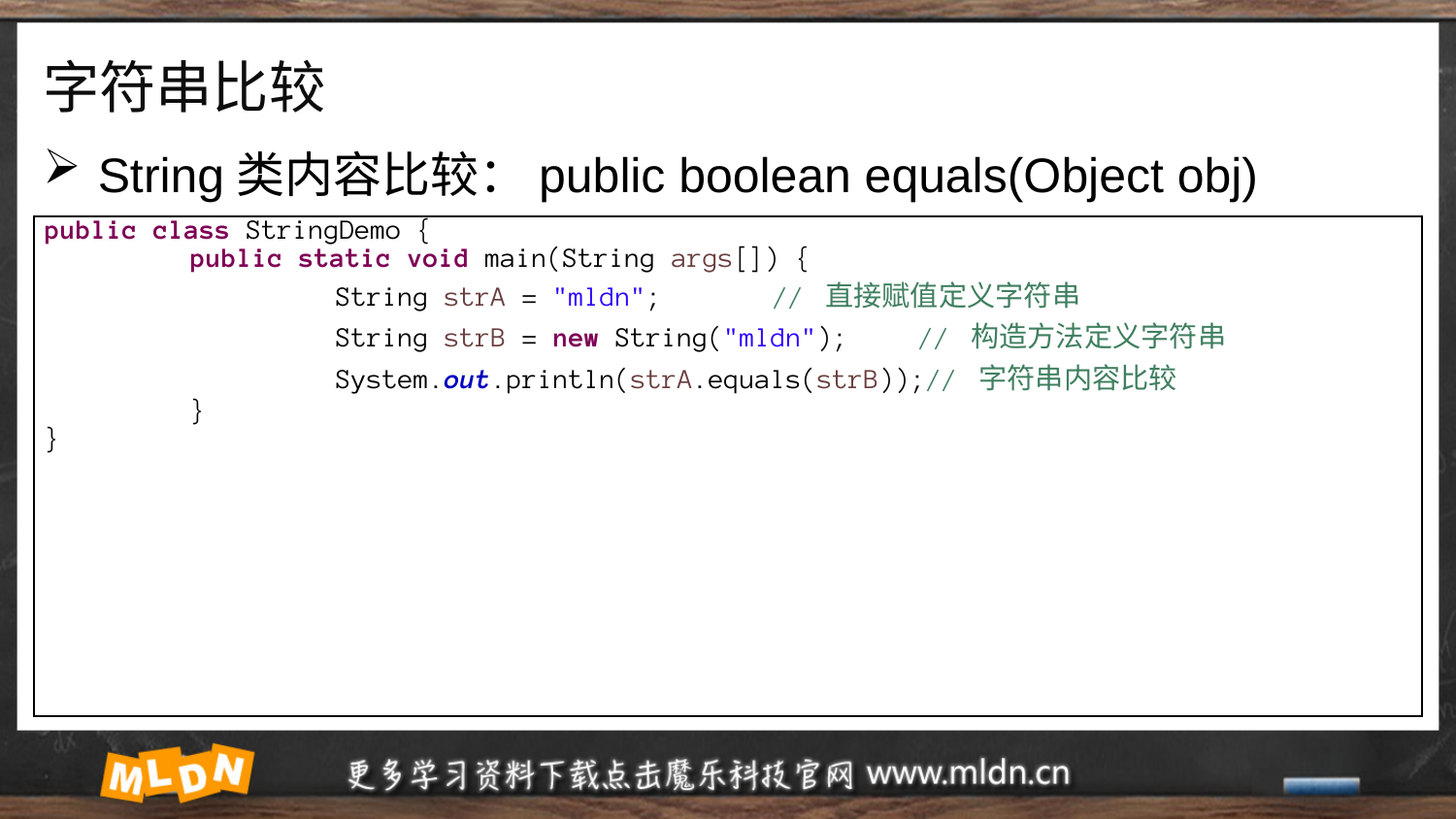

# 字符串比较
String类内容比较：public boolean equals(Object obj)
| public class StringDemo { public static void main(String args[]) { String strA = "mldn"; // 直接赋值定义字符串 String strB = new String("mldn"); // 构造方法定义字符串 System.out.println(strA.equals(strB));// 字符串内容比较 } } |
| --- |